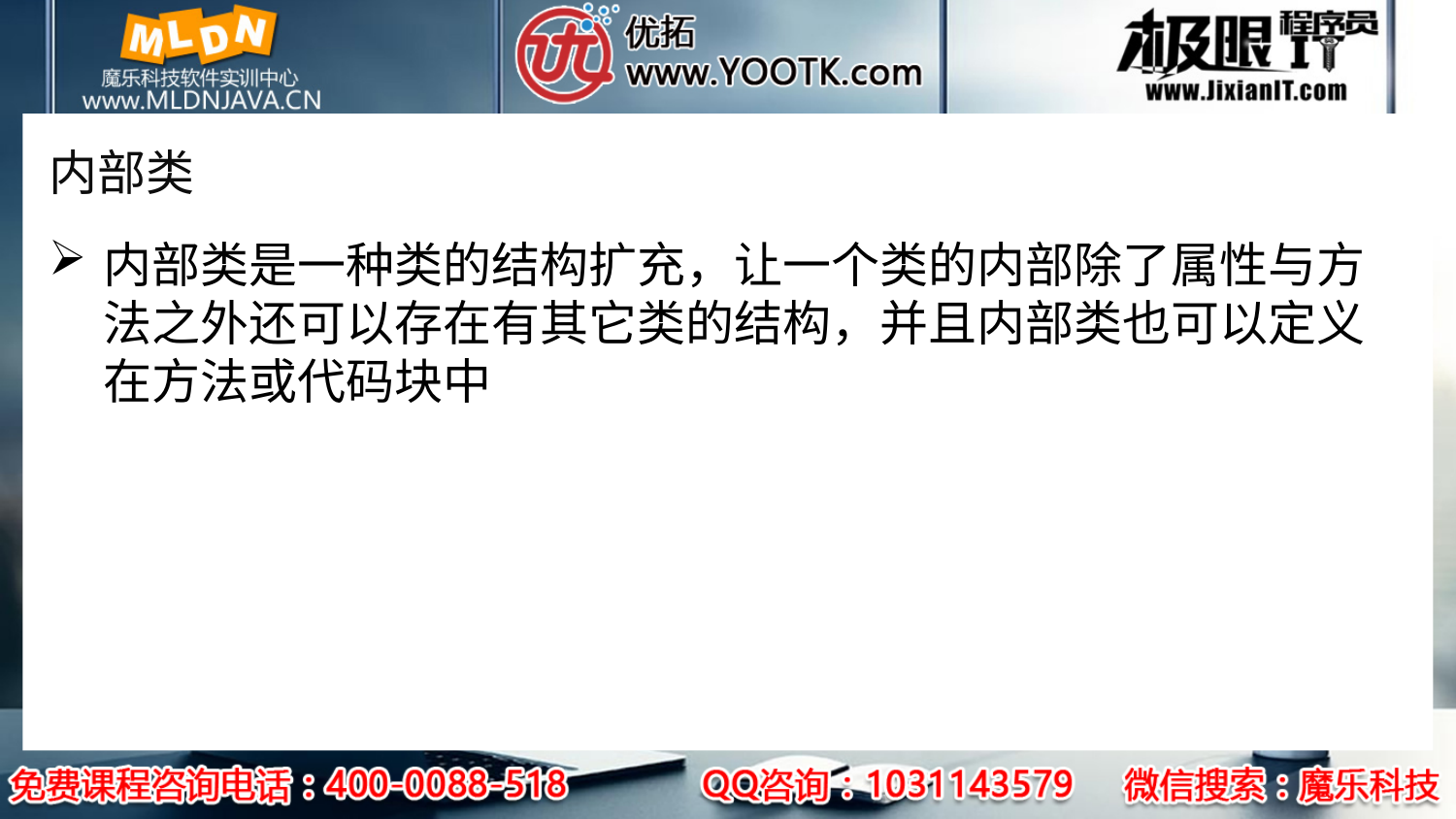

# 内部类
内部类是一种类的结构扩充，让一个类的内部除了属性与方法之外还可以存在有其它类的结构，并且内部类也可以定义在方法或代码块中